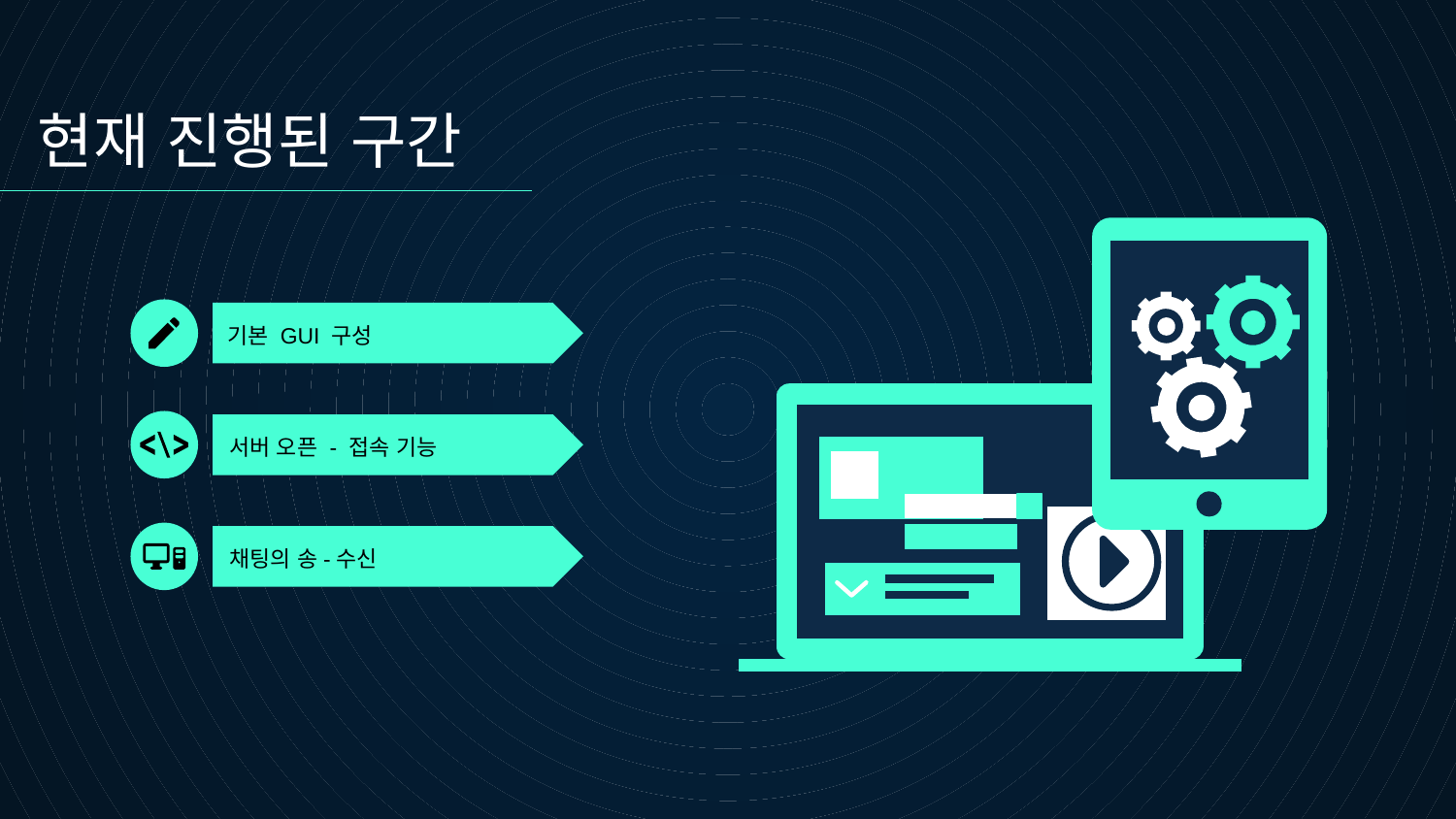

현재 진행된 구간

# 기본 GUI 구성

서버 오픈 - 접속 기능

채팅의 송-수신